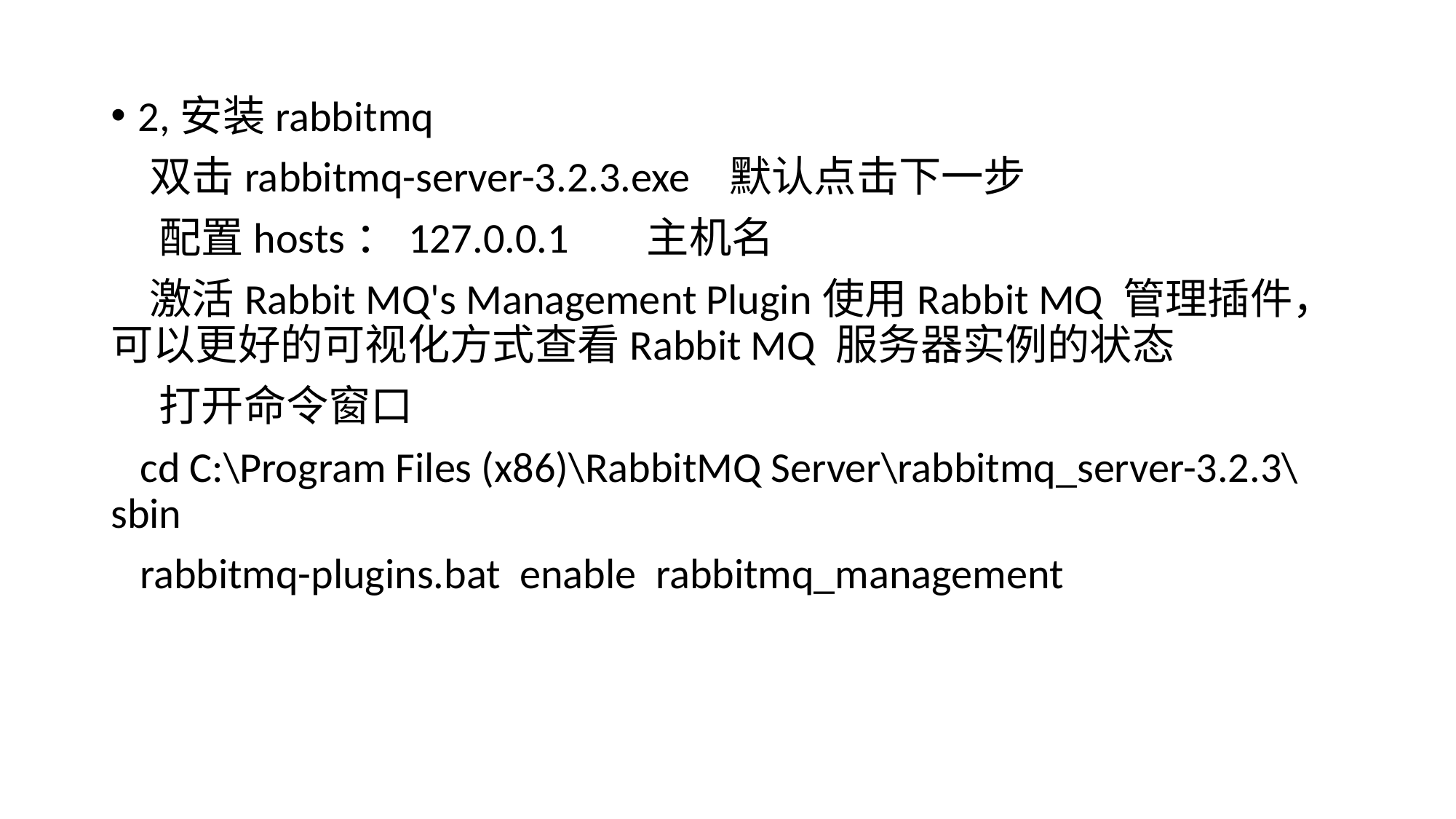

# 2,安装rabbitmq
   双击rabbitmq-server-3.2.3.exe   默认点击下一步
    配置hosts：127.0.0.1       主机名
   激活Rabbit MQ's Management Plugin使用Rabbit MQ 管理插件，可以更好的可视化方式查看Rabbit MQ 服务器实例的状态
    打开命令窗口
   cd C:\Program Files (x86)\RabbitMQ Server\rabbitmq_server-3.2.3\sbin
   rabbitmq-plugins.bat  enable  rabbitmq_management